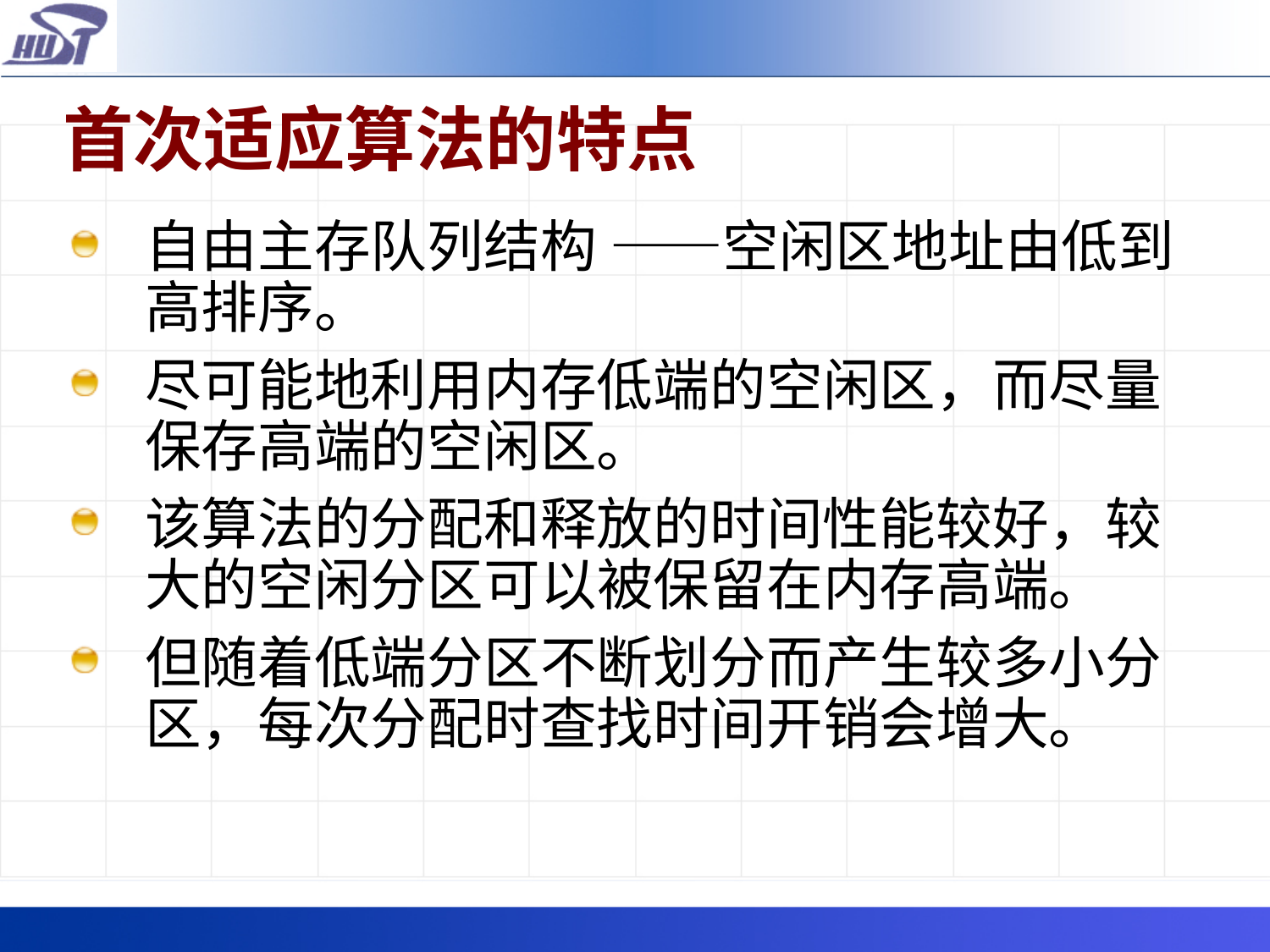

# 首次适应算法的特点
自由主存队列结构 ——空闲区地址由低到高排序。
尽可能地利用内存低端的空闲区，而尽量保存高端的空闲区。
该算法的分配和释放的时间性能较好，较大的空闲分区可以被保留在内存高端。
但随着低端分区不断划分而产生较多小分区，每次分配时查找时间开销会增大。